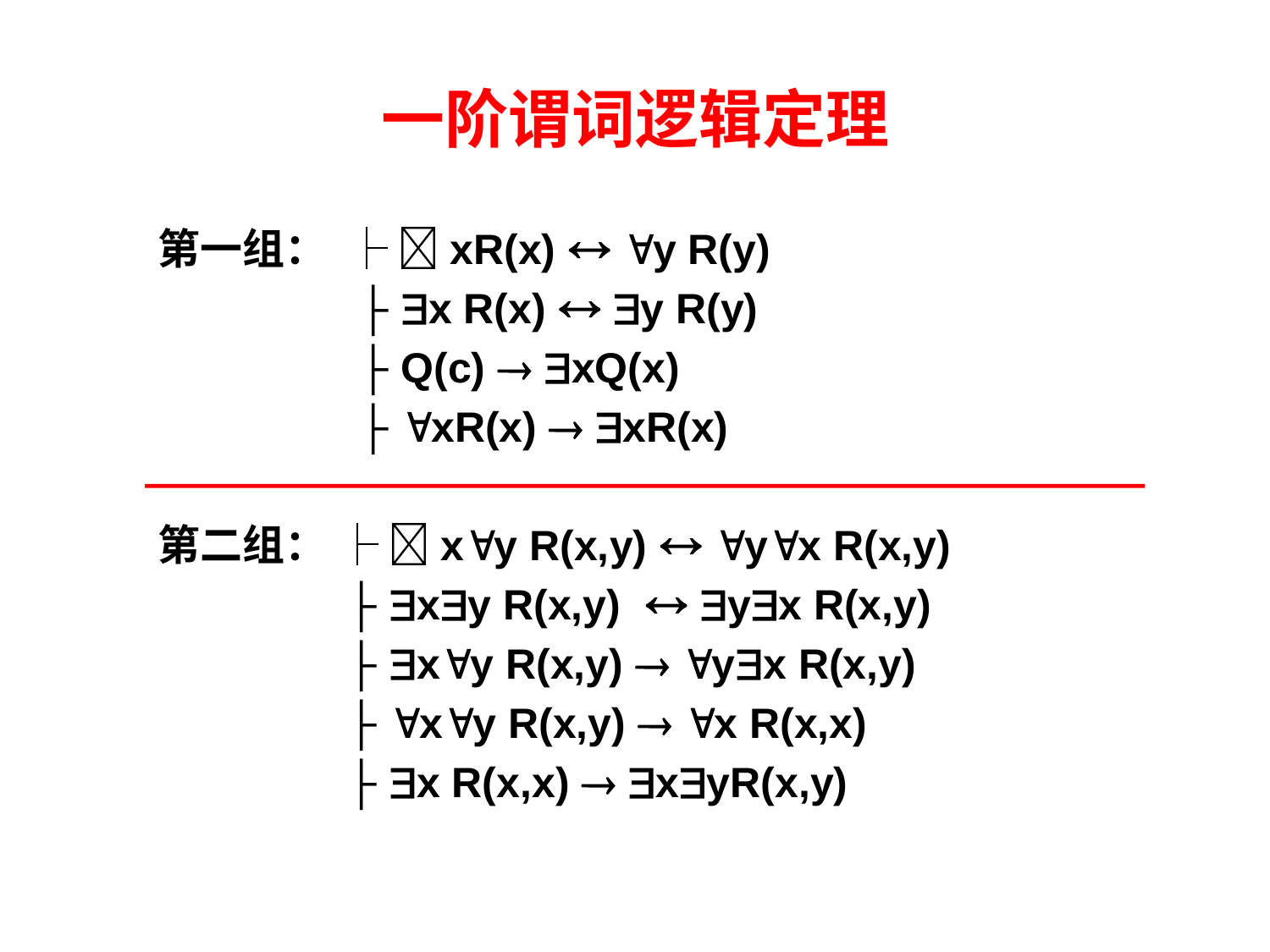

一阶谓词逻辑定理
第一组：  ├ ∀xR(x) ↔ ∀y R(y)
                 ├ ∃x R(x) ↔ ∃y R(y)
                 ├ Q(c) → ∃xQ(x)
                 ├ ∀xR(x) → ∃xR(x)

第二组： ├ ∀x∀y R(x,y) ↔ ∀y∀x R(x,y)
                ├ ∃x∃y R(x,y)  ↔ ∃y∃x R(x,y)
                ├ ∃x∀y R(x,y) → ∀y∃x R(x,y)
                ├ ∀x∀y R(x,y) → ∀x R(x,x)
                ├ ∃x R(x,x) → ∃x∃yR(x,y)